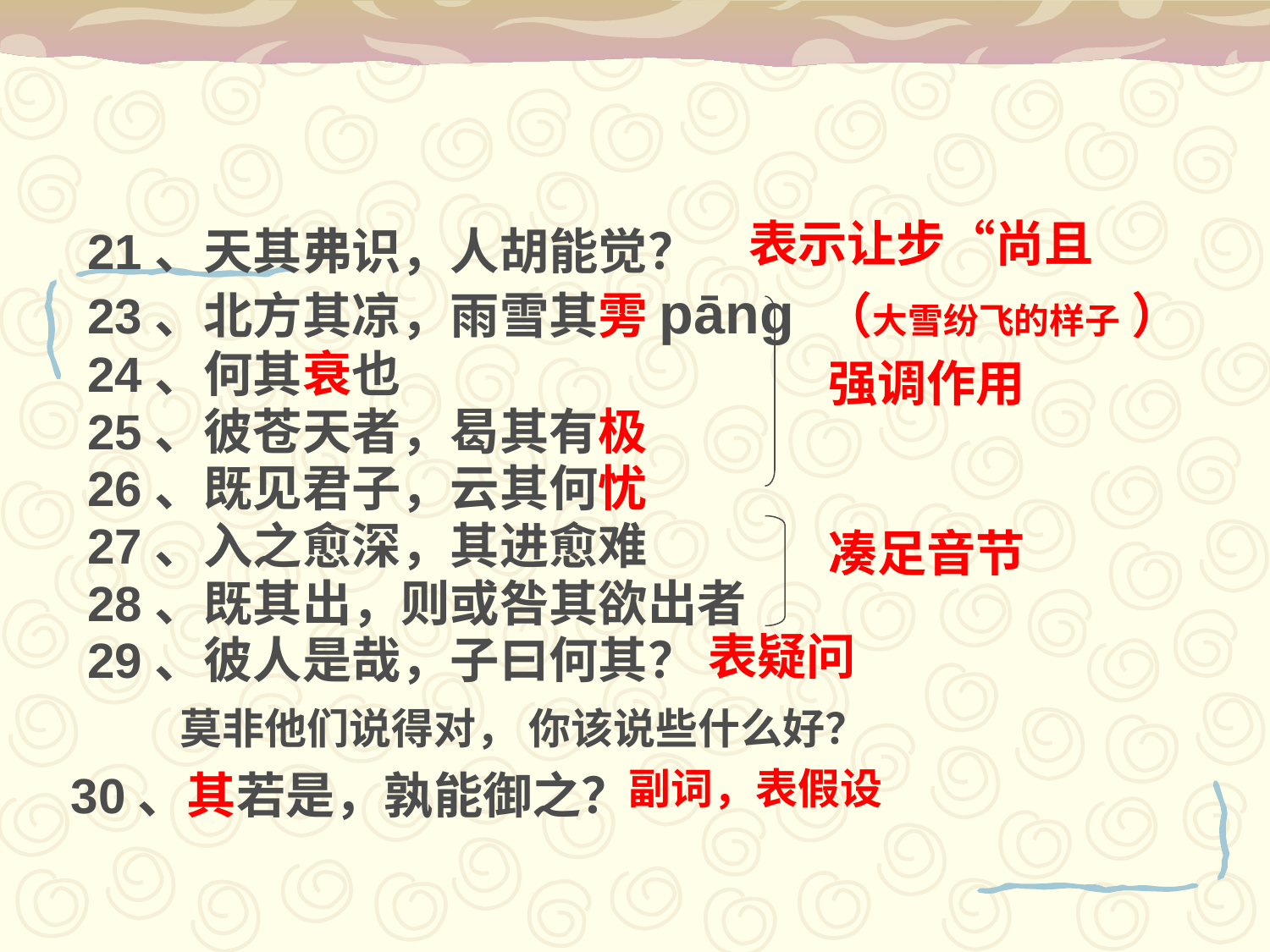

21、天其弗识，人胡能觉？
23、北方其凉，雨雪其雱pāng （大雪纷飞的样子 ）
24、何其衰也
25、彼苍天者，曷其有极
26、既见君子，云其何忧
27、入之愈深，其进愈难
28、既其出，则或咎其欲出者
29、彼人是哉，子曰何其？

表示让步“尚且

强调作用

凑足音节
表疑问
莫非他们说得对， 你该说些什么好？
30、其若是，孰能御之？
副词，表假设